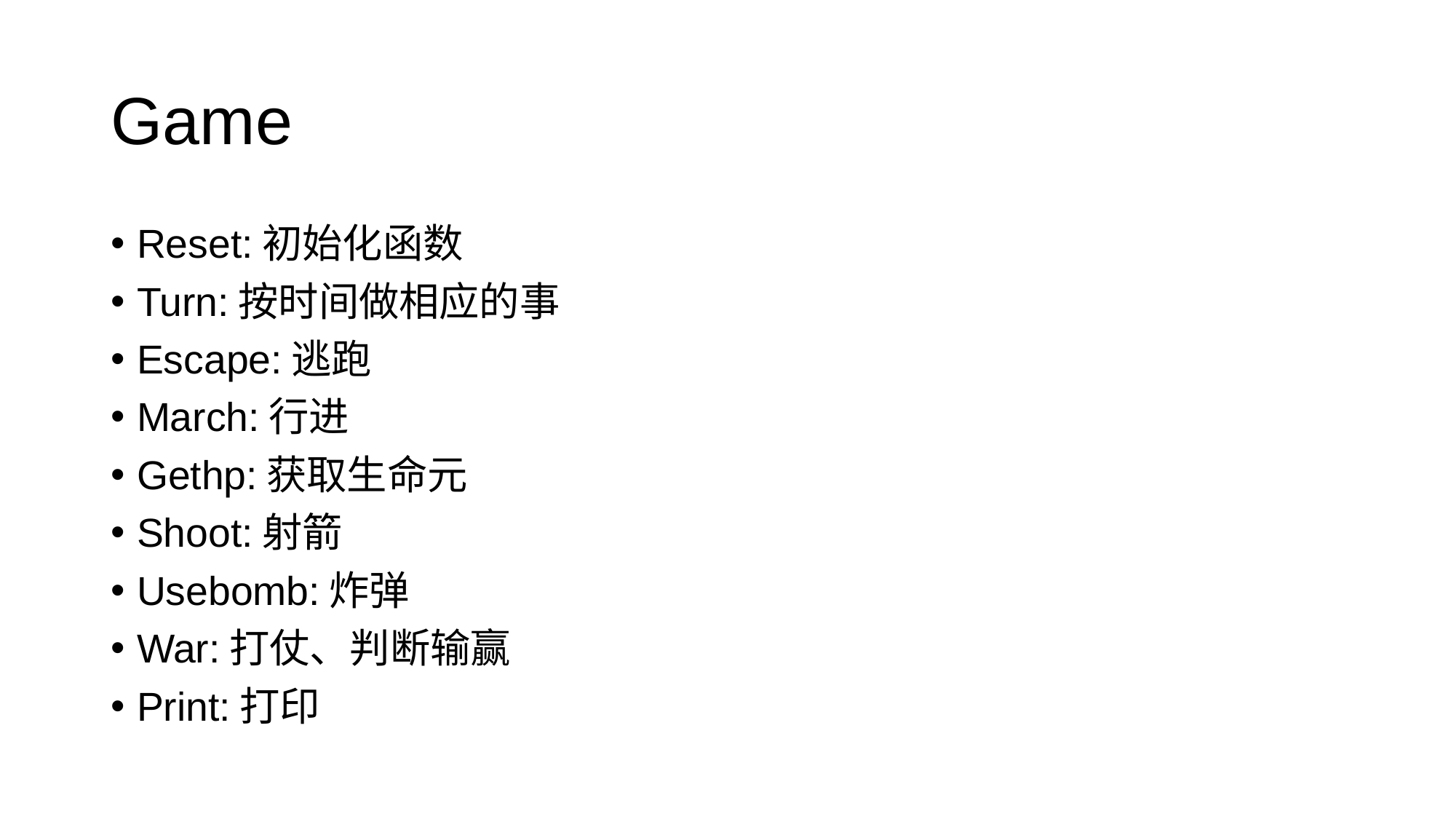

# Game
Reset:初始化函数
Turn:按时间做相应的事
Escape:逃跑
March:行进
Gethp:获取生命元
Shoot:射箭
Usebomb:炸弹
War:打仗、判断输赢
Print:打印